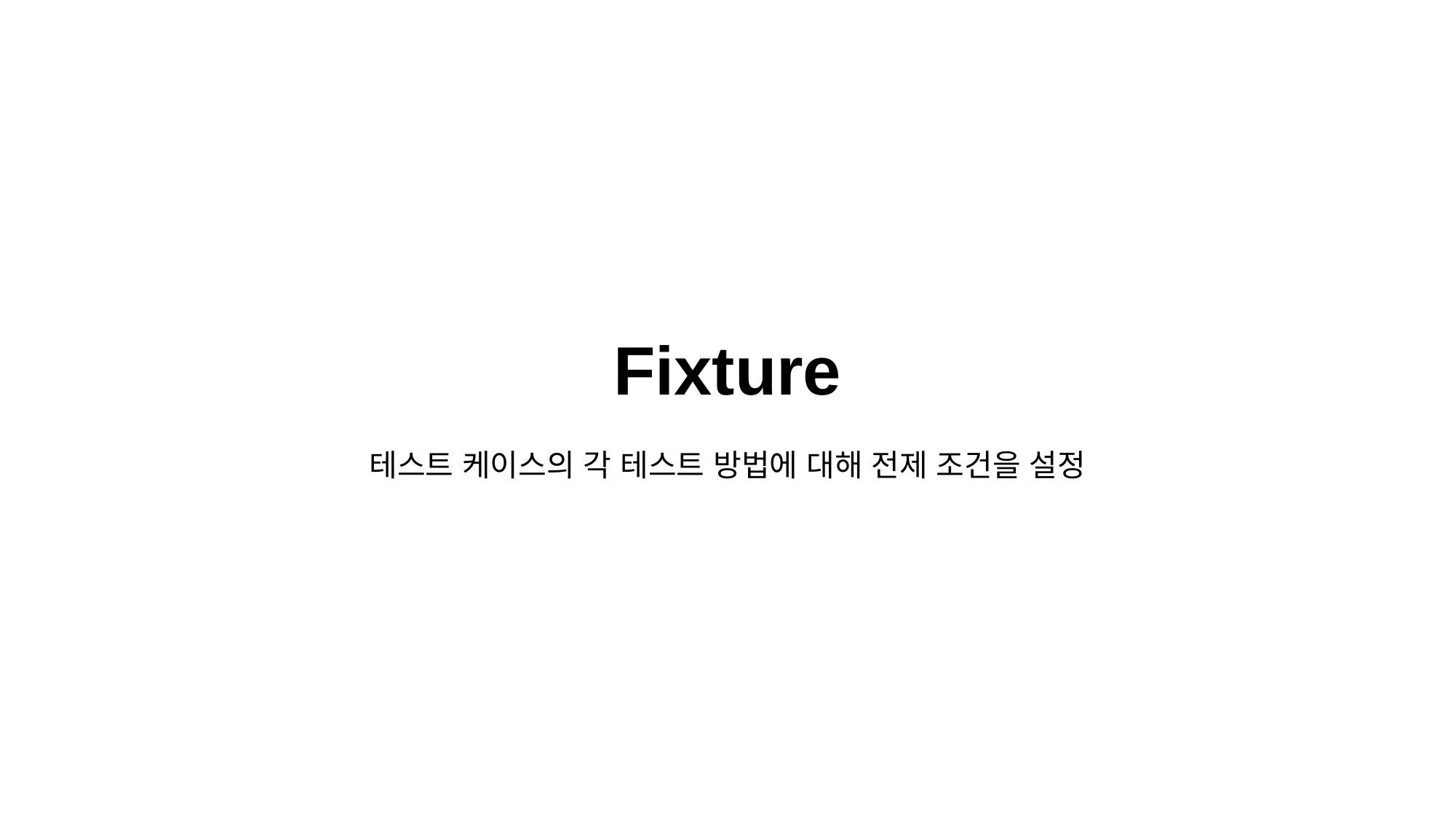

# Fixture 테스트 케이스의 각 테스트 방법에 대해 전제 조건을 설정